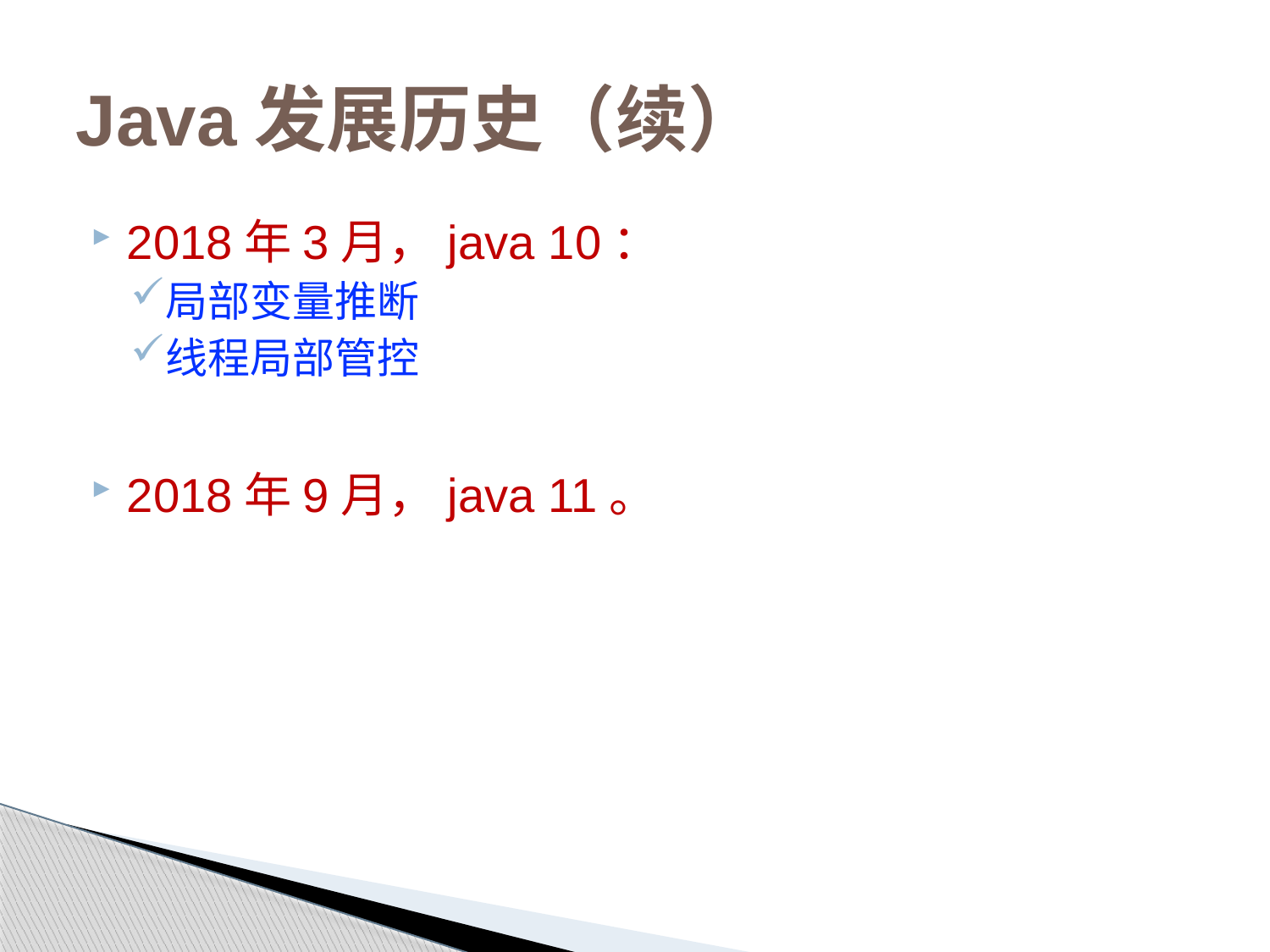

# Java发展历史（续）
2018年3月，java 10：
局部变量推断
线程局部管控

2018年9月，java 11。